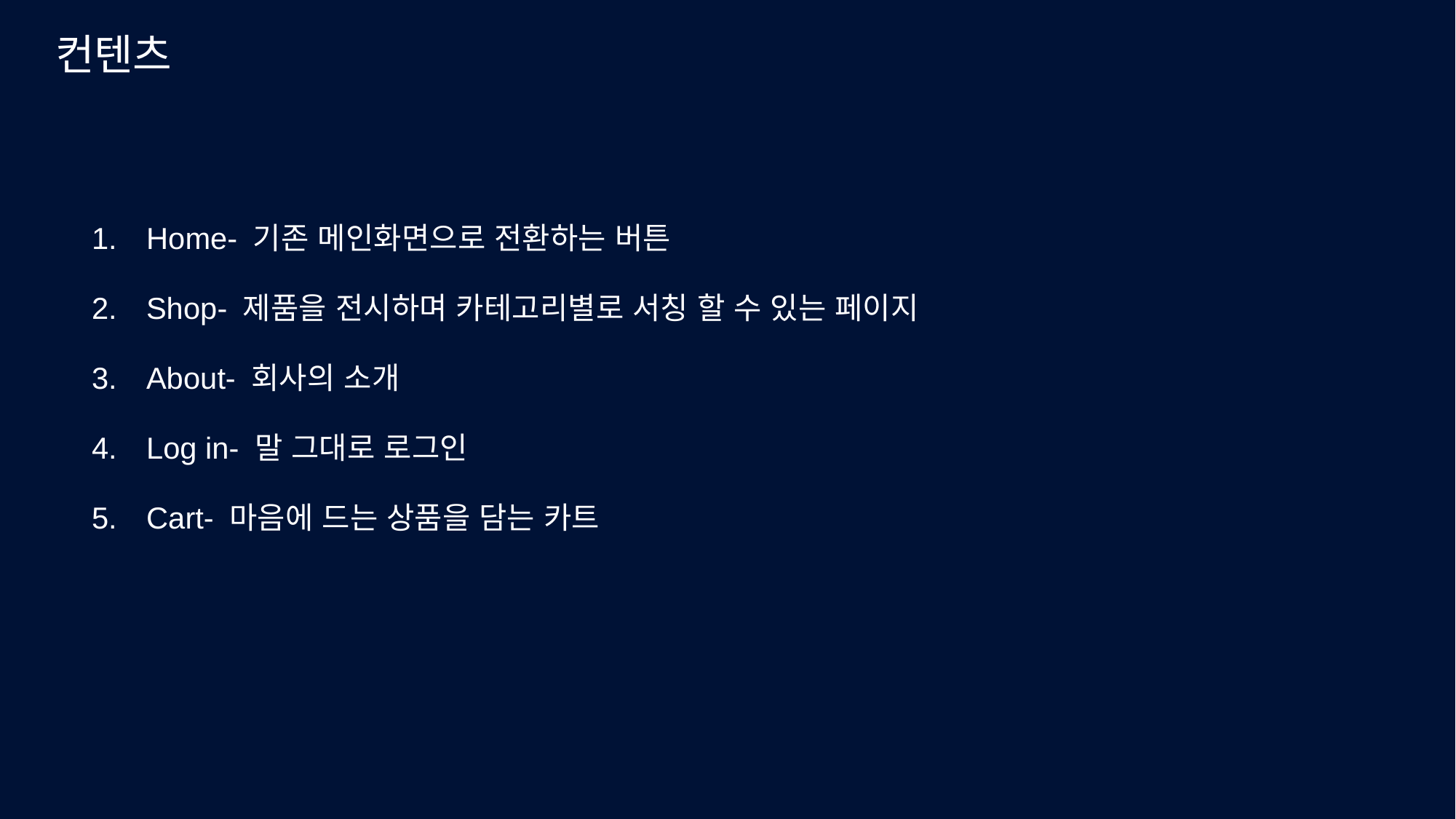

# 컨텐츠
Home- 기존 메인화면으로 전환하는 버튼
Shop- 제품을 전시하며 카테고리별로 서칭 할 수 있는 페이지
About- 회사의 소개
Log in- 말 그대로 로그인
Cart- 마음에 드는 상품을 담는 카트
About us
Product
Contact us